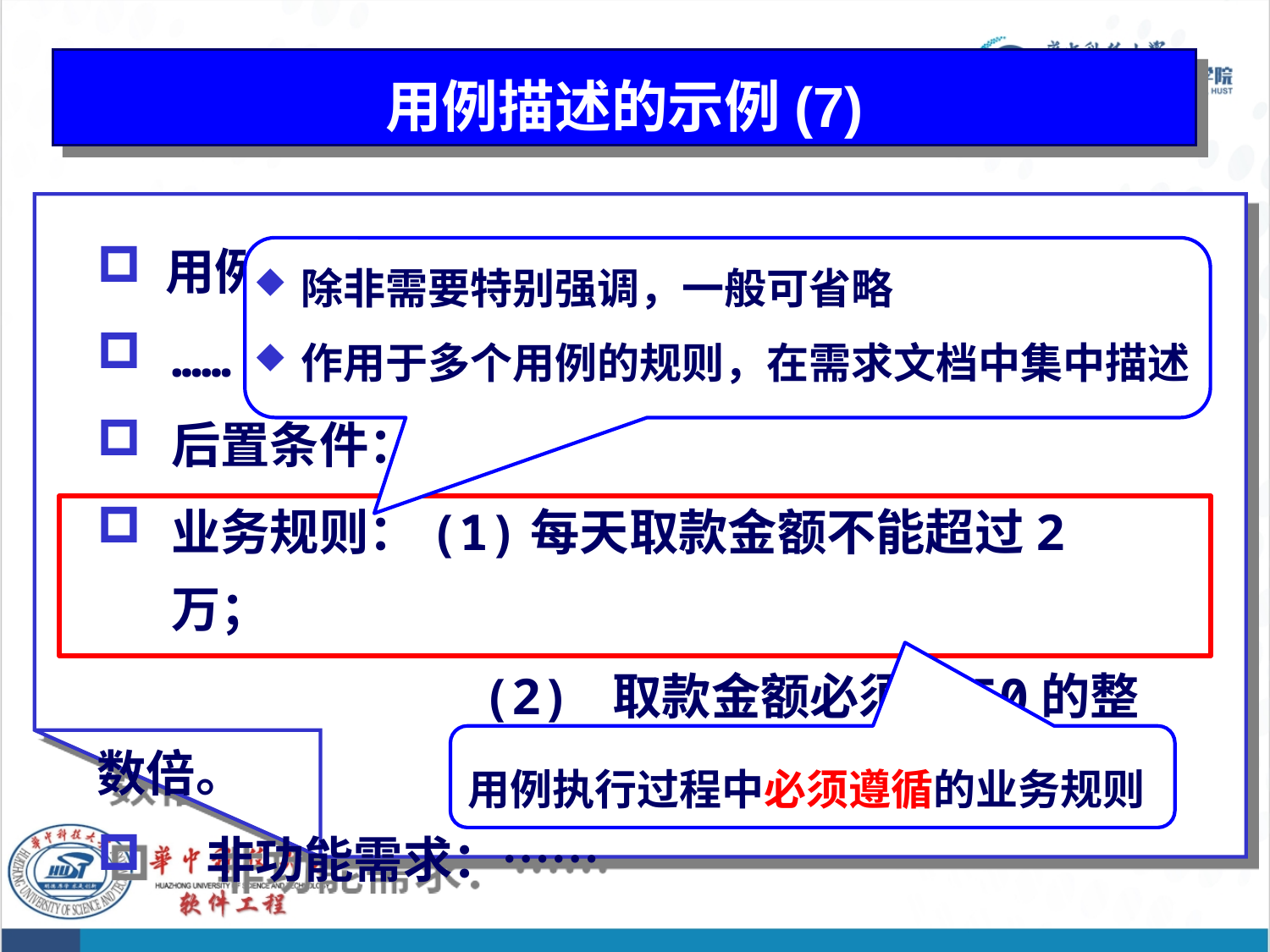

# 用例描述的示例(7)
 用例名称：取款。
 ……
后置条件：……
业务规则：(1)每天取款金额不能超过2万；
             (2) 取款金额必须是50的整数倍。
  非功能需求：……
除非需要特别强调，一般可省略
作用于多个用例的规则，在需求文档中集中描述

用例执行过程中必须遵循的业务规则